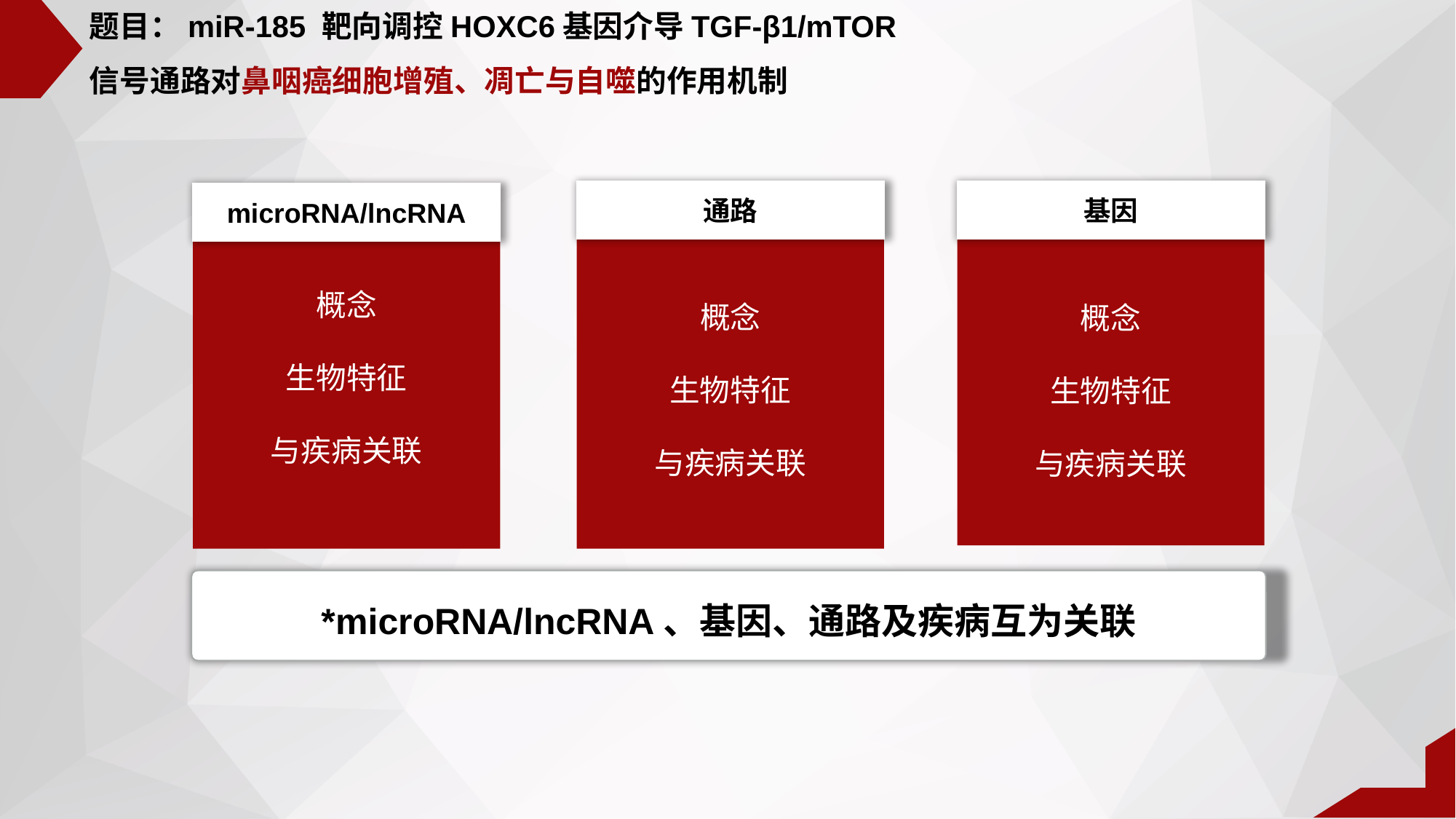

题目：miR-185 靶向调控HOXC6基因介导TGF-β1/mTOR信号通路对鼻咽癌细胞增殖、凋亡与自噬的作用机制

通路
基因
microRNA/lncRNA
概念

生物特征

与疾病关联
概念

生物特征

与疾病关联
概念

生物特征

与疾病关联

*microRNA/lncRNA、基因、通路及疾病互为关联